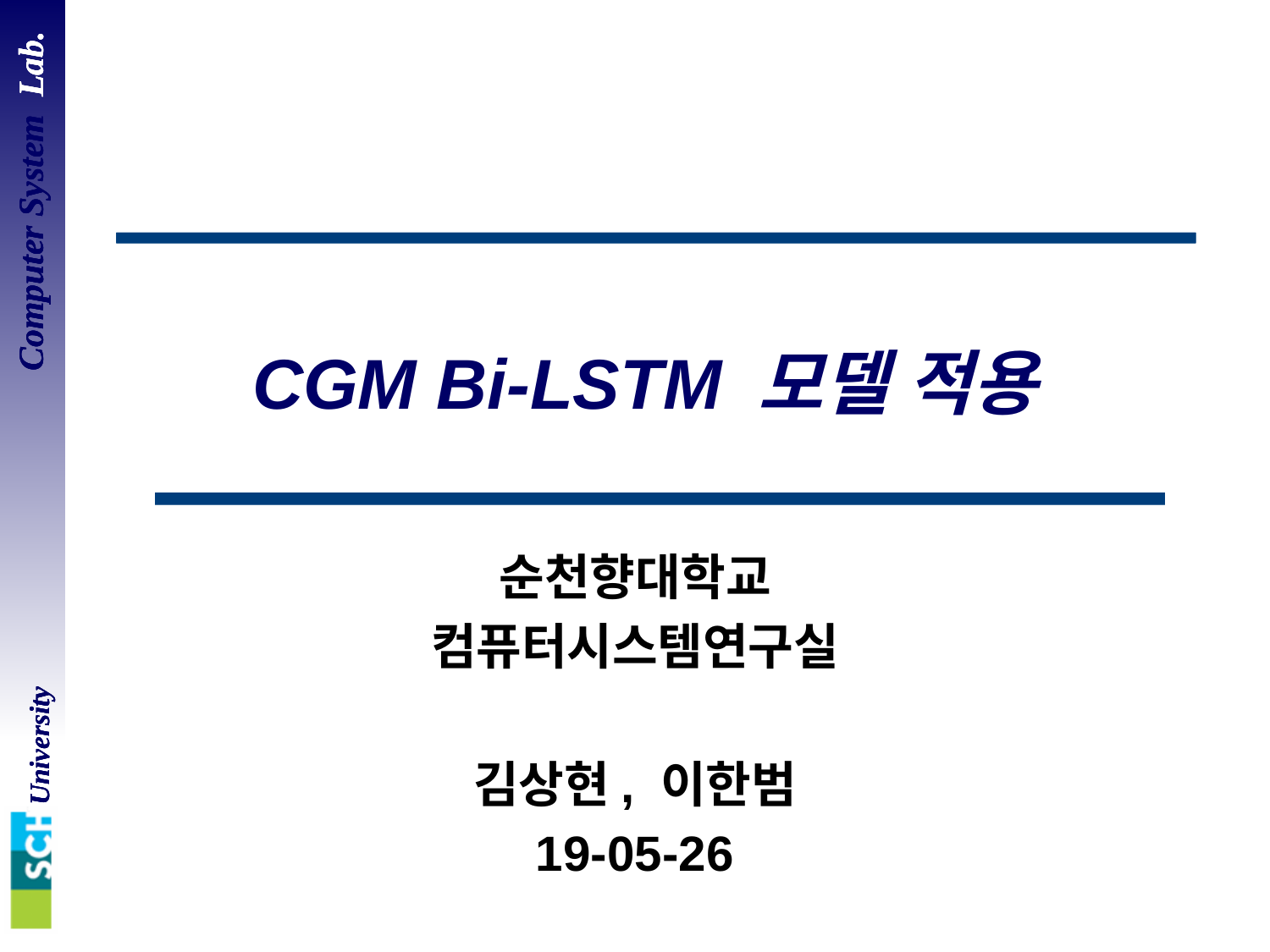

# CGM Bi-LSTM 모델 적용
순천향대학교
컴퓨터시스템연구실

김상현, 이한범
19-05-26